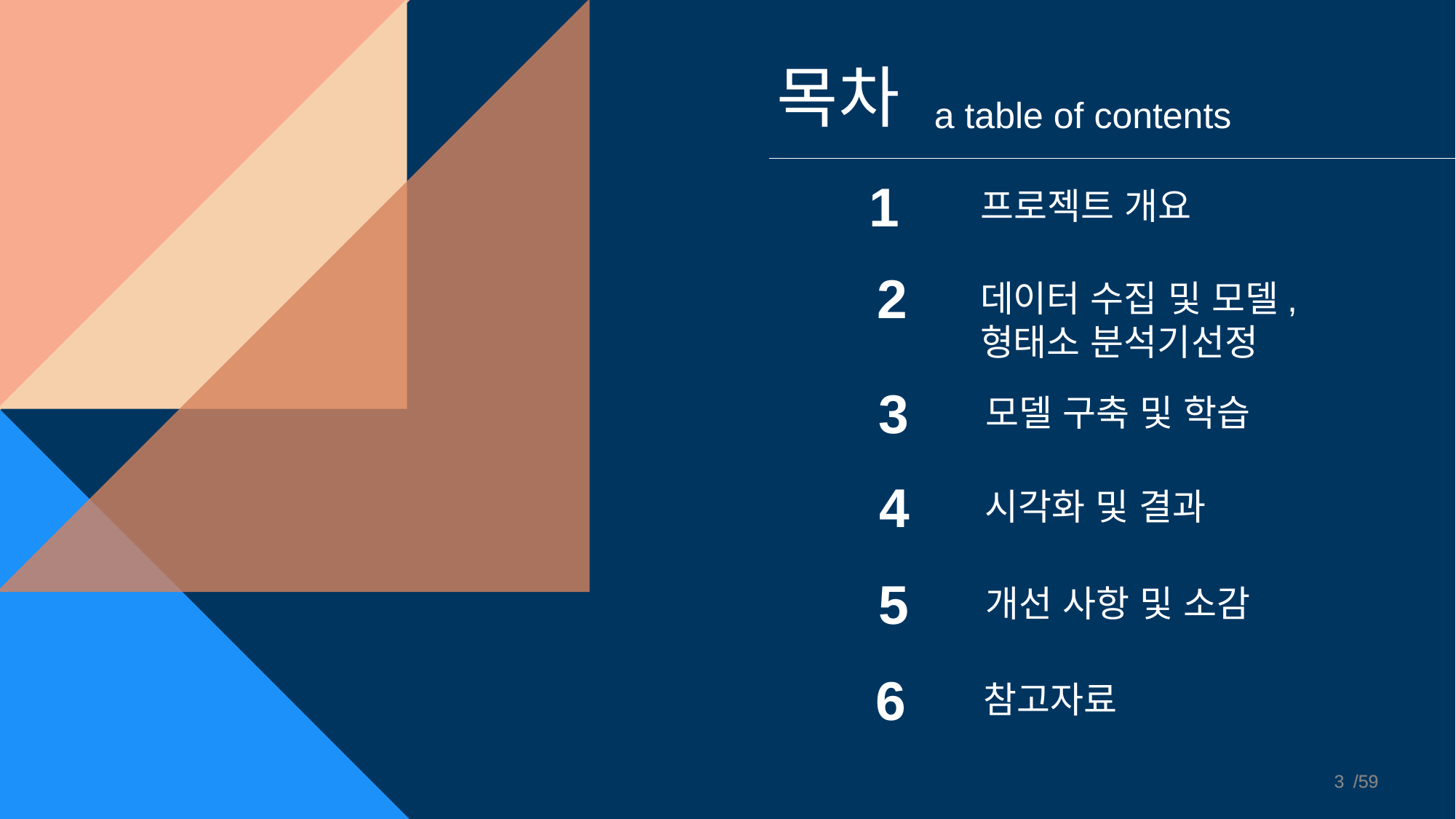

목차
a table of contents
1
프로젝트 개요
2
데이터 수집 및 모델,
형태소 분석기선정
3
모델 구축 및 학습
4
시각화 및 결과
5
개선 사항 및 소감
6
참고자료
3